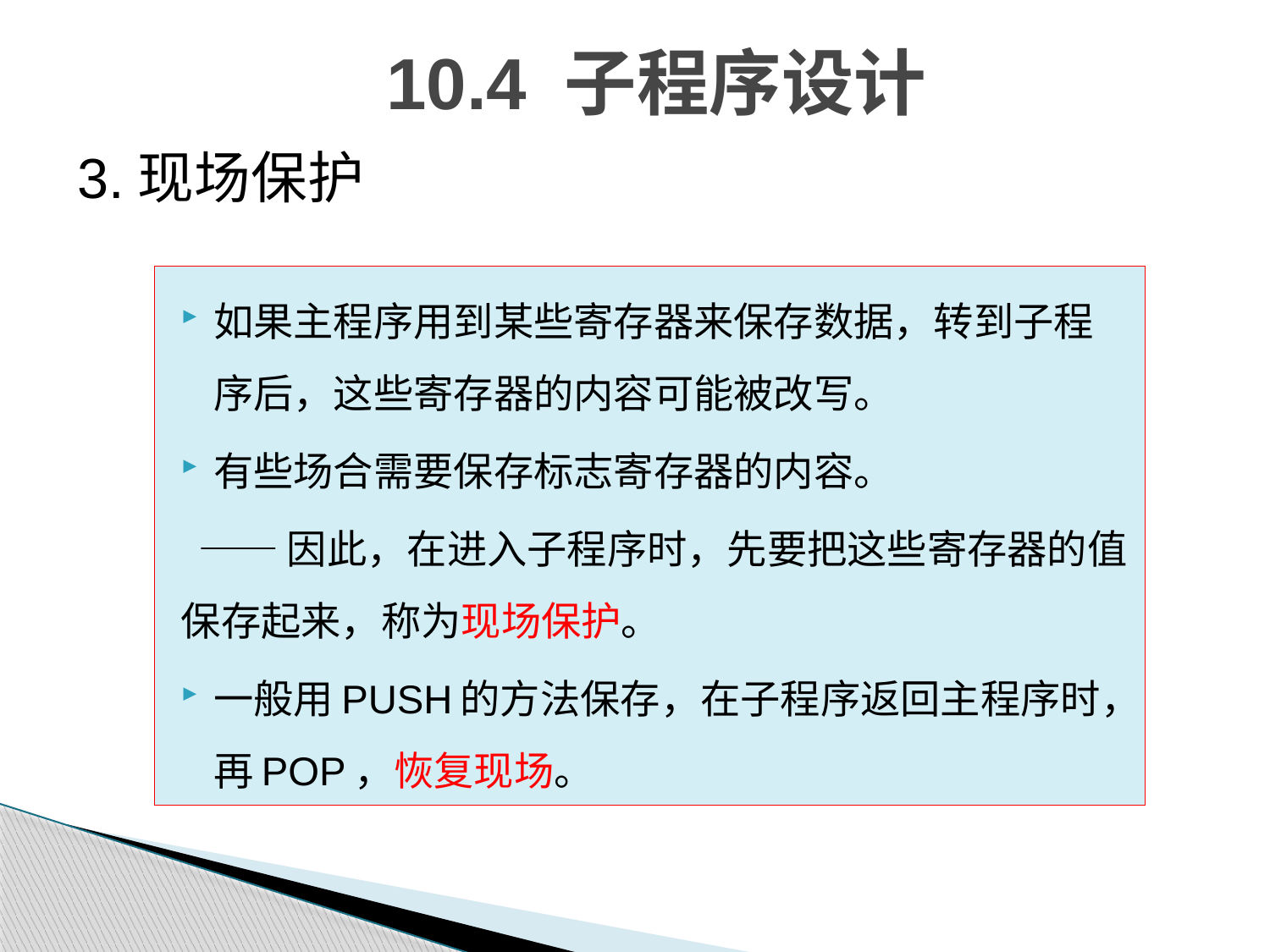

10.4 子程序设计
3.现场保护
如果主程序用到某些寄存器来保存数据，转到子程序后，这些寄存器的内容可能被改写。
有些场合需要保存标志寄存器的内容。
  ——因此，在进入子程序时，先要把这些寄存器的值保存起来，称为现场保护。
一般用PUSH的方法保存，在子程序返回主程序时，再POP，恢复现场。